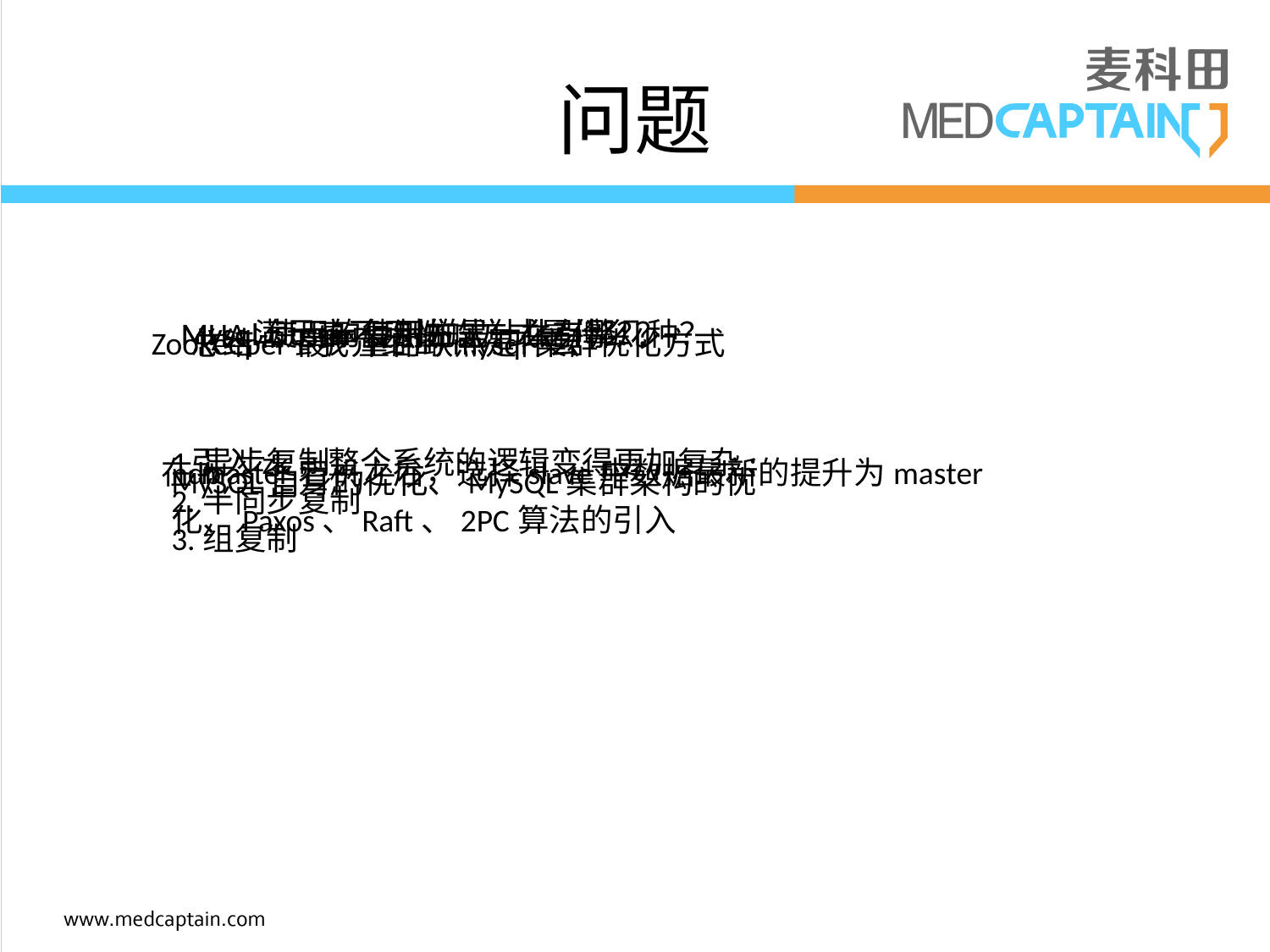

# 问题
Mysql使用的复制方式一共有哪几种？
Mysql-cluster使用的是什么引擎？
MHA满足高可用性的方式是什么？
Zookeeper最严重的缺点是什么
总结一下我介绍的mysql集群优化方式
1.异步复制
2.半同步复制
3.组复制
引入zk，整个系统的逻辑变得更加复杂;

在master宕机之后，选择slave中数据最新的提升为master
ndb
MySQL自身的优化、MySQL集群架构的优化、Paxos、Raft、2PC算法的引入